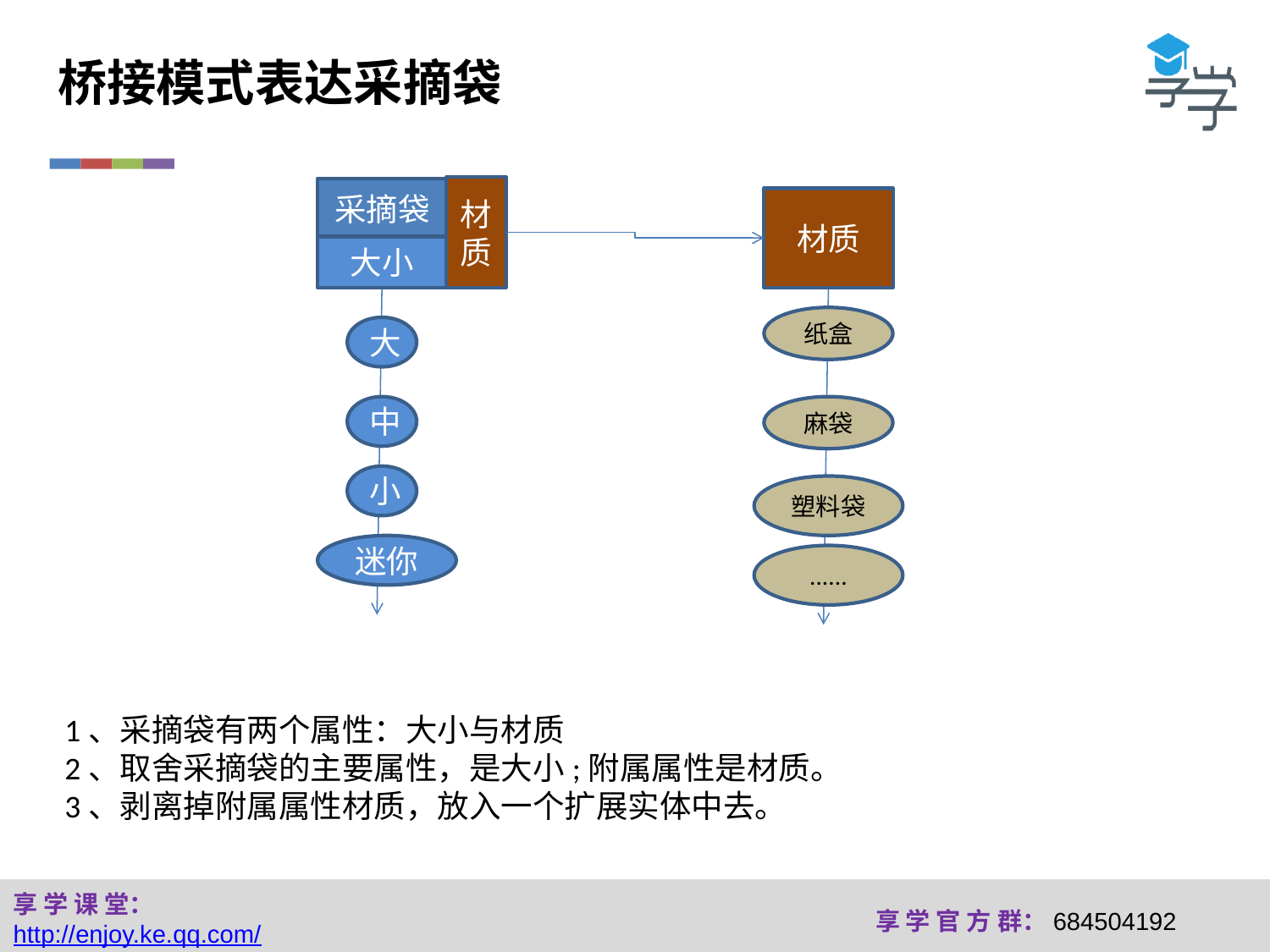

桥接模式表达采摘袋

材质
采摘袋
材质
大小
纸盒
大
中
麻袋
小
塑料袋
迷你
......
1、采摘袋有两个属性：大小与材质
2、取舍采摘袋的主要属性，是大小;附属属性是材质。
3、剥离掉附属属性材质，放入一个扩展实体中去。